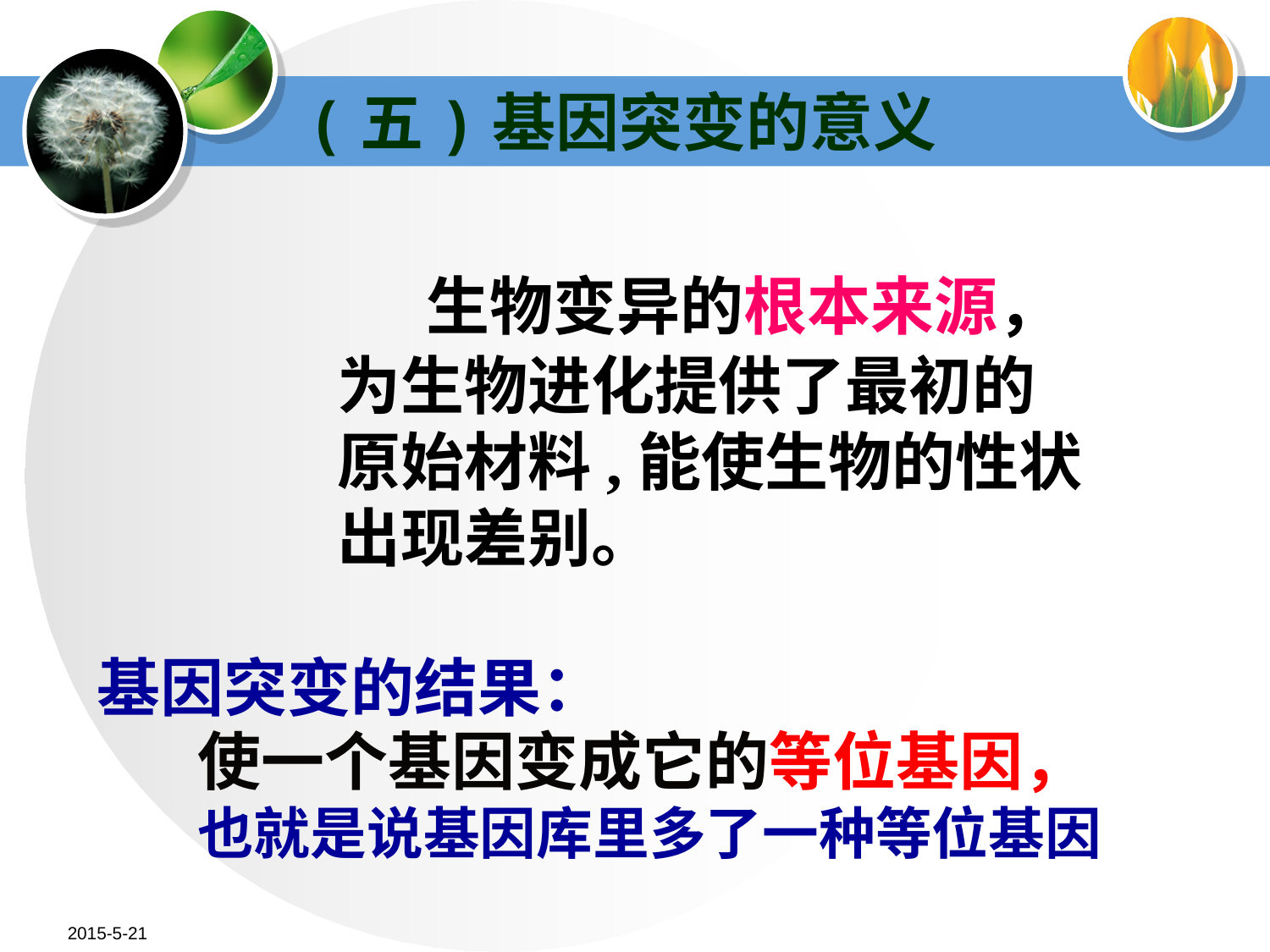

(五)基因突变的意义
    生物变异的根本来源，为生物进化提供了最初的原始材料,能使生物的性状出现差别。
基因突变的结果：
使一个基因变成它的等位基因， 也就是说基因库里多了一种等位基因

2015-5-21